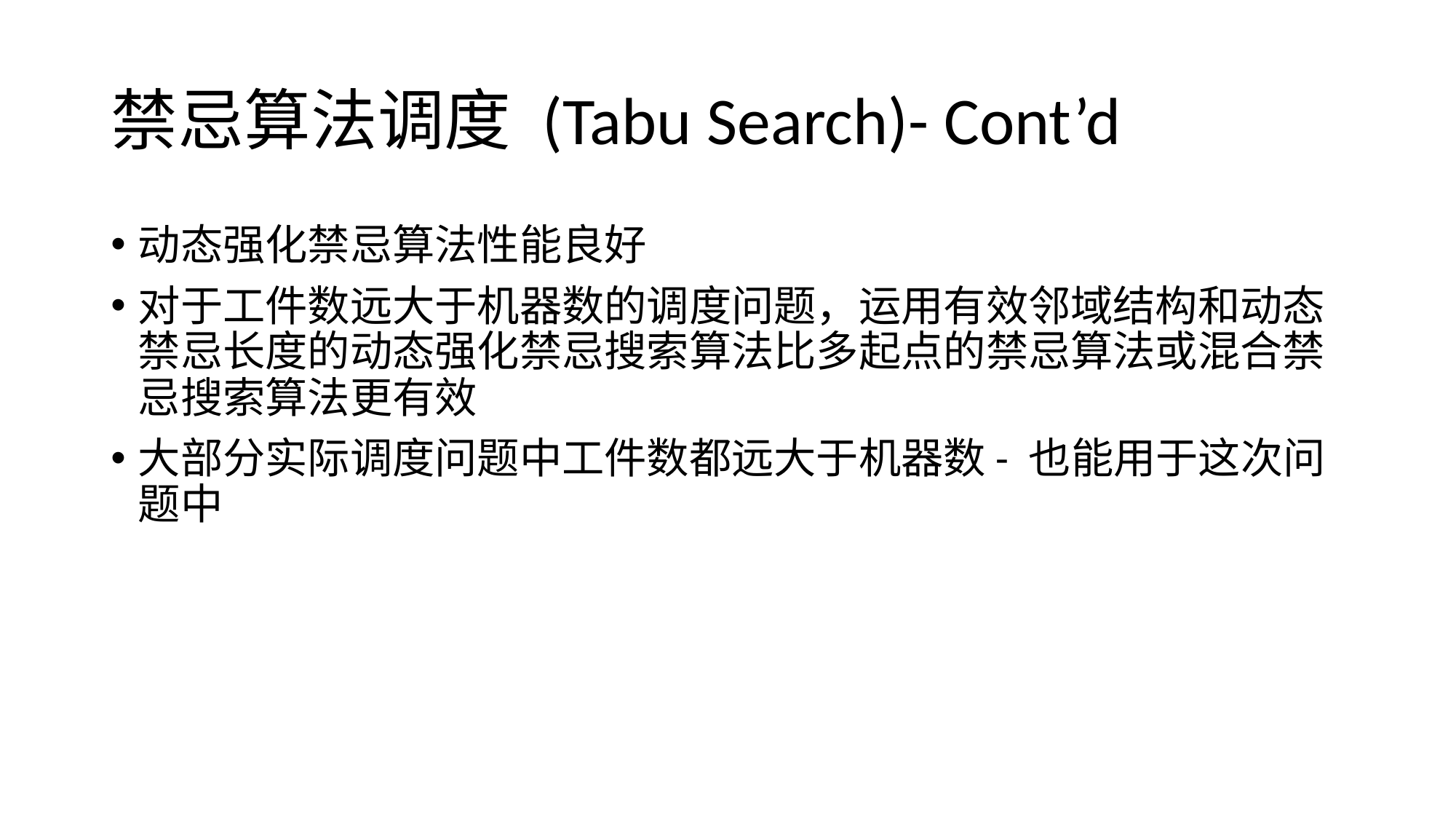

# 禁忌算法调度 (Tabu Search)- Cont’d
动态强化禁忌算法性能良好
对于工件数远大于机器数的调度问题，运用有效邻域结构和动态禁忌长度的动态强化禁忌搜索算法比多起点的禁忌算法或混合禁忌搜索算法更有效
大部分实际调度问题中工件数都远大于机器数- 也能用于这次问题中